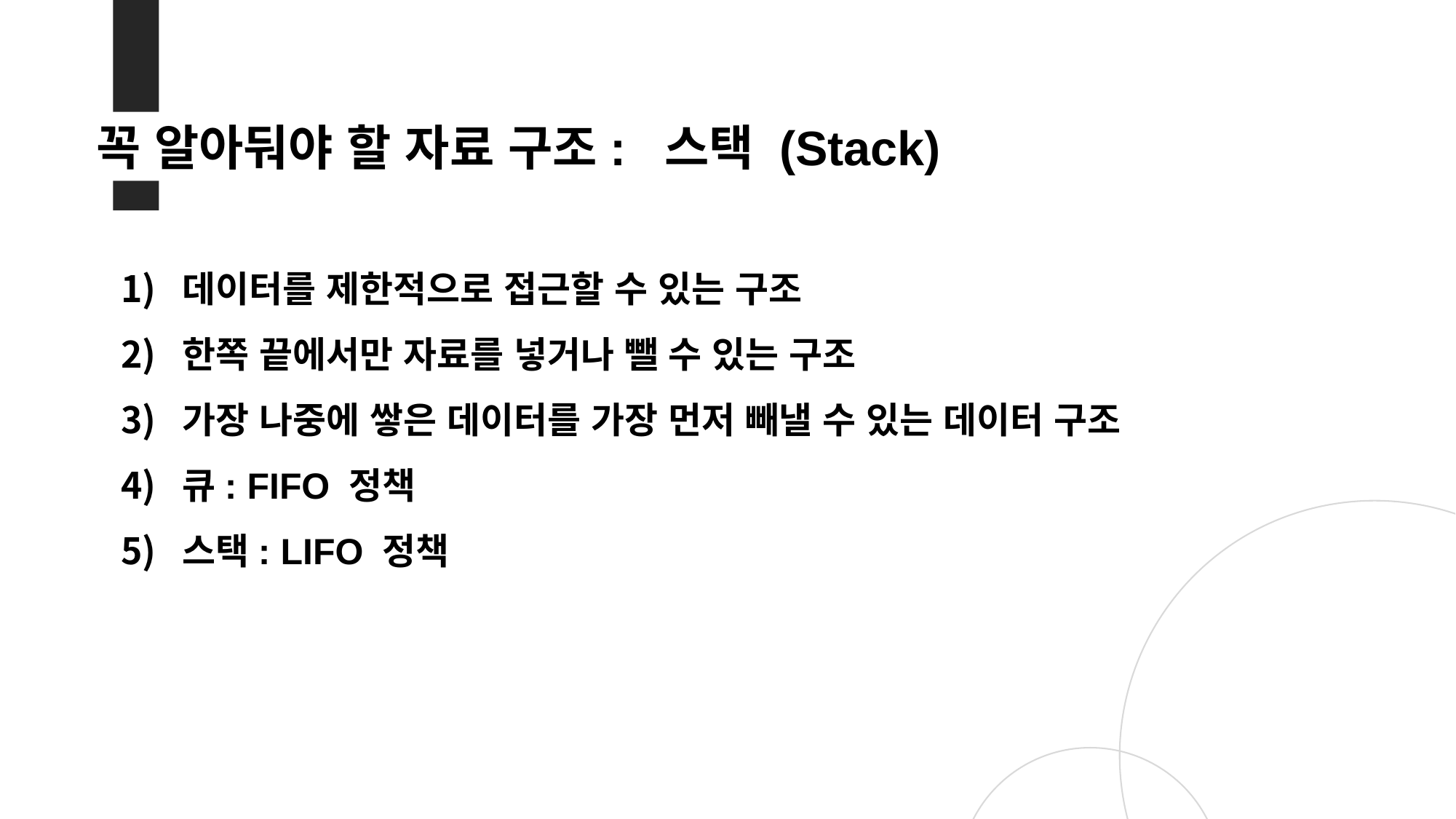

꼭 알아둬야 할 자료 구조:  스택 (Stack)
데이터를 제한적으로 접근할 수 있는 구조
한쪽 끝에서만 자료를 넣거나 뺄 수 있는 구조
가장 나중에 쌓은 데이터를 가장 먼저 빼낼 수 있는 데이터 구조
큐: FIFO 정책
스택: LIFO 정책